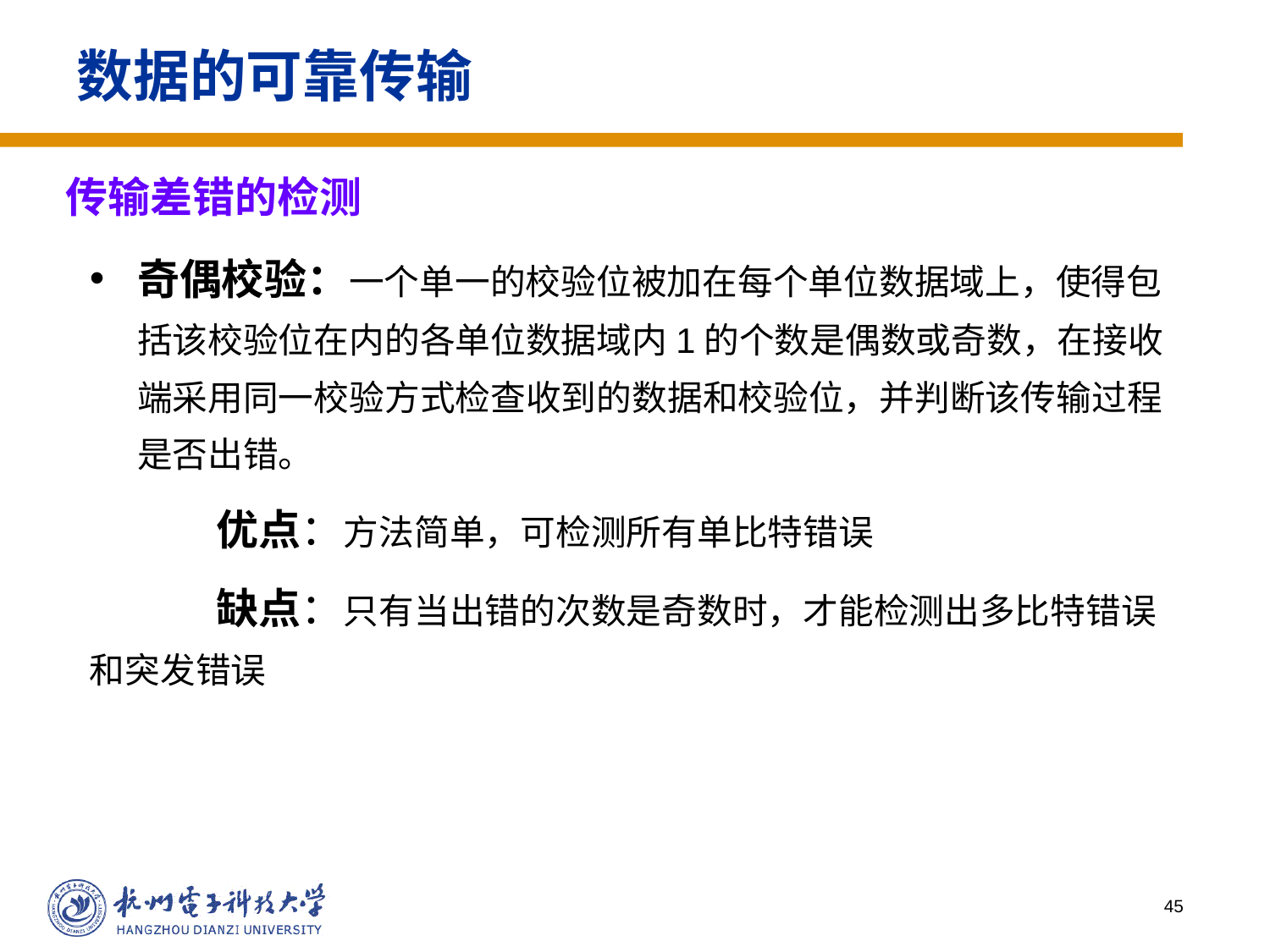

# 数据的可靠传输
传输差错的检测
奇偶校验：一个单一的校验位被加在每个单位数据域上，使得包括该校验位在内的各单位数据域内1的个数是偶数或奇数，在接收端采用同一校验方式检查收到的数据和校验位，并判断该传输过程是否出错。
	优点：方法简单，可检测所有单比特错误
	缺点：只有当出错的次数是奇数时，才能检测出多比特错误和突发错误

45